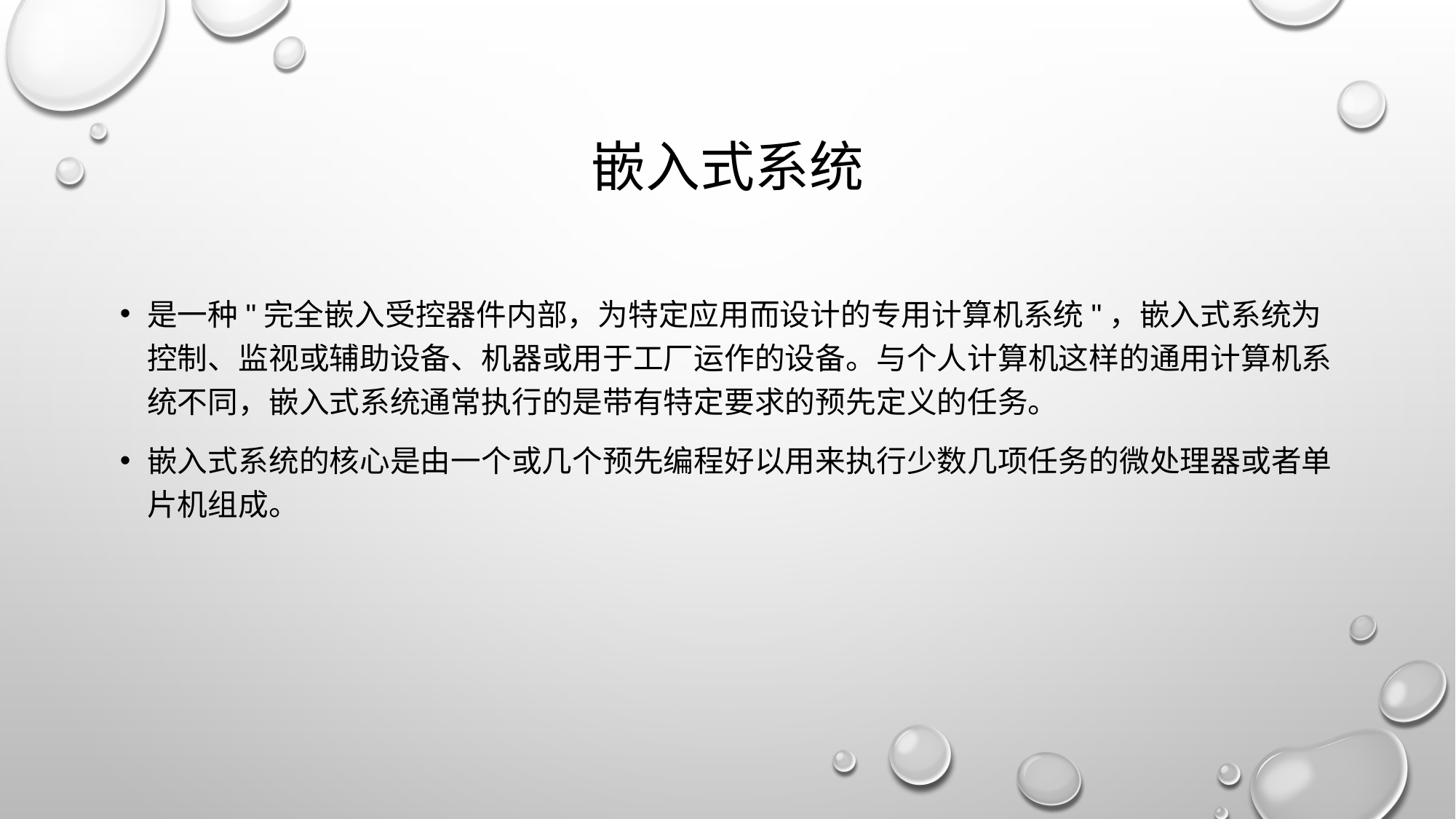

# 嵌入式系统
是一种"完全嵌入受控器件内部，为特定应用而设计的专用计算机系统"，嵌入式系统为控制、监视或辅助设备、机器或用于工厂运作的设备。与个人计算机这样的通用计算机系统不同，嵌入式系统通常执行的是带有特定要求的预先定义的任务。
嵌入式系统的核心是由一个或几个预先编程好以用来执行少数几项任务的微处理器或者单片机组成。